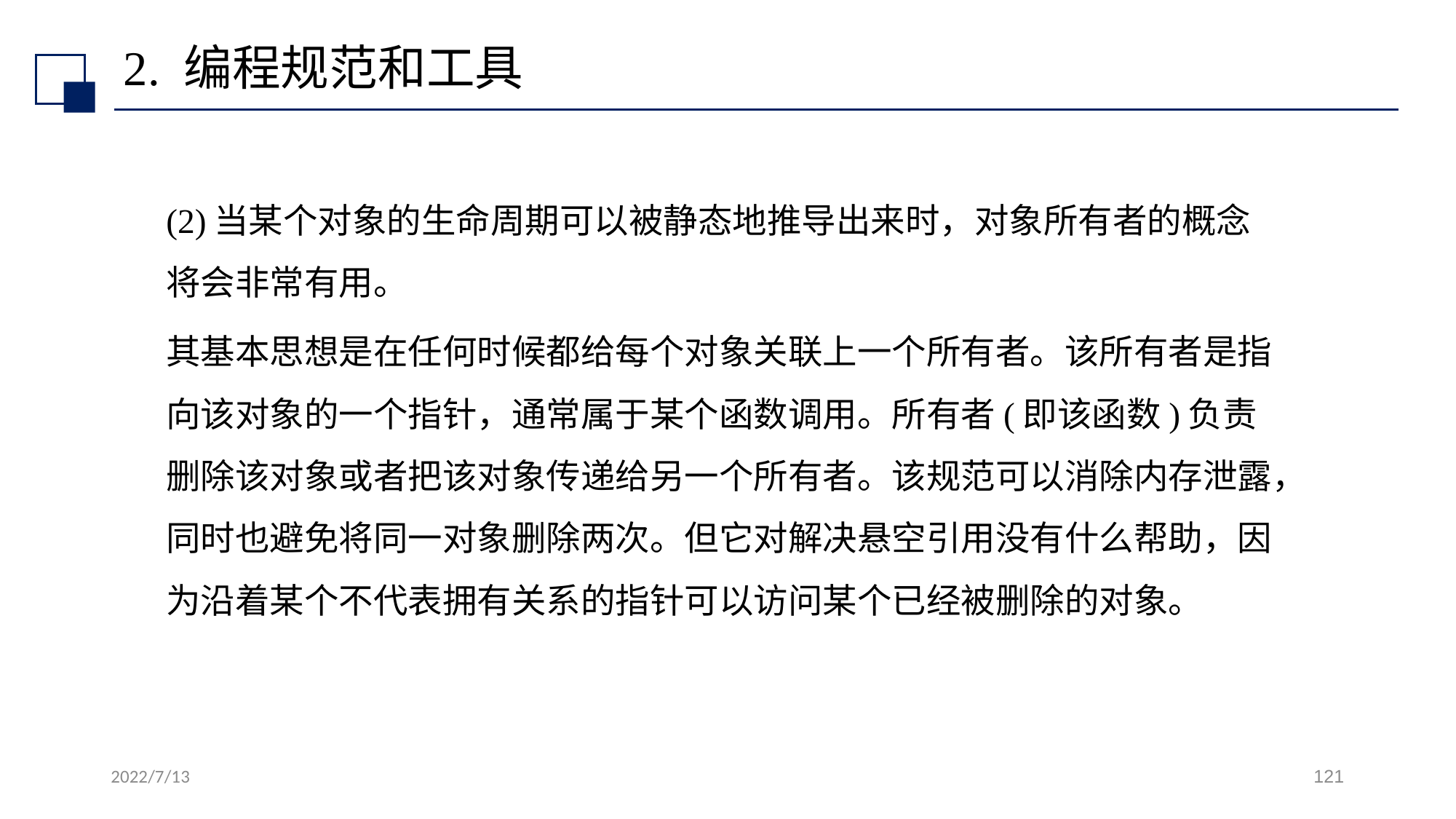

# 2. 编程规范和工具
(2)当某个对象的生命周期可以被静态地推导出来时，对象所有者的概念将会非常有用。
其基本思想是在任何时候都给每个对象关联上一个所有者。该所有者是指向该对象的一个指针，通常属于某个函数调用。所有者(即该函数)负责删除该对象或者把该对象传递给另一个所有者。该规范可以消除内存泄露，同时也避免将同一对象删除两次。但它对解决悬空引用没有什么帮助，因为沿着某个不代表拥有关系的指针可以访问某个已经被删除的对象。
2022/7/13
121